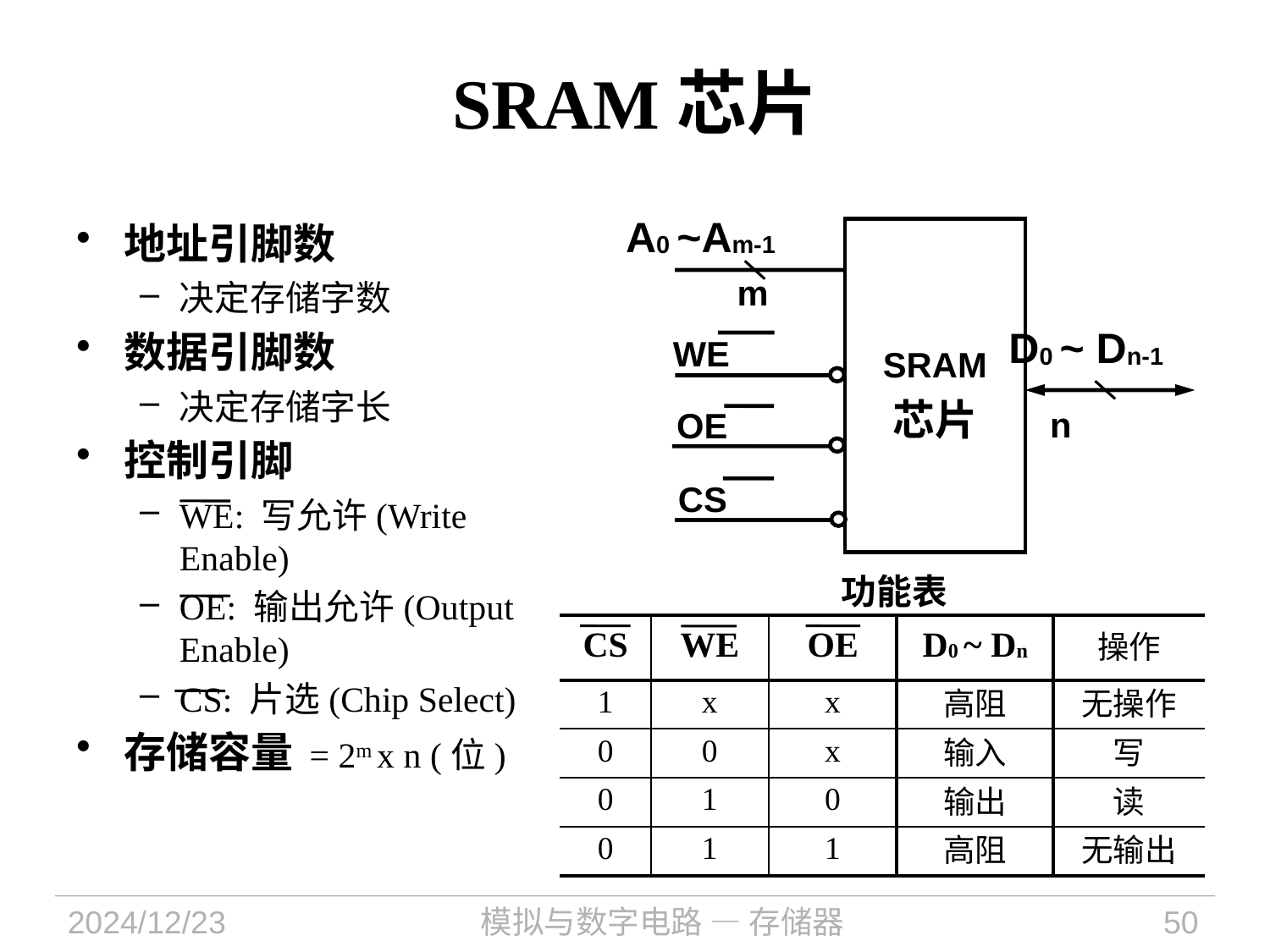

# SRAM芯片
A0 ~Am-1
地址引脚数
决定存储字数
数据引脚数
决定存储字长
控制引脚
WE: 写允许(Write Enable)
OE: 输出允许(Output Enable)
CS: 片选(Chip Select)
存储容量 = 2m x n (位)

m

D0 ~ Dn-1
WE

SRAM
芯片

n
OE

CS

功能表

| CS | WE | OE | D0 ~ Dn | 操作 |
| --- | --- | --- | --- | --- |
| 1 | x | x | 高阻 | 无操作 |
| 0 | 0 | x | 输入 | 写 |
| 0 | 1 | 0 | 输出 | 读 |
| 0 | 1 | 1 | 高阻 | 无输出 |

2024/12/23
模拟与数字电路 — 存储器
50